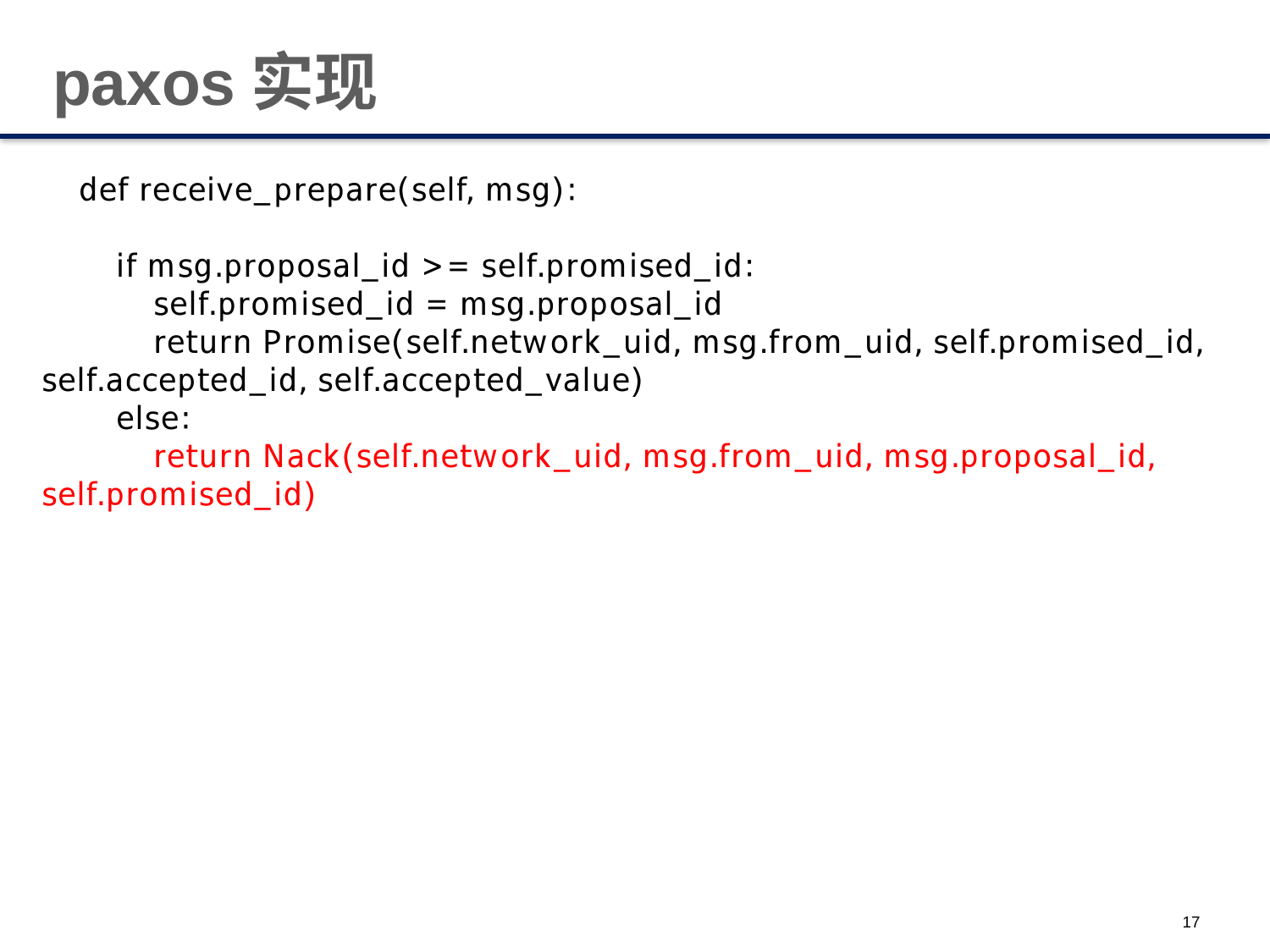

paxos实现
    def receive_prepare(self, msg):

        if msg.proposal_id >= self.promised_id:
            self.promised_id = msg.proposal_id
            return Promise(self.network_uid, msg.from_uid, self.promised_id, self.accepted_id, self.accepted_value)
        else:
            return Nack(self.network_uid, msg.from_uid, msg.proposal_id, self.promised_id)